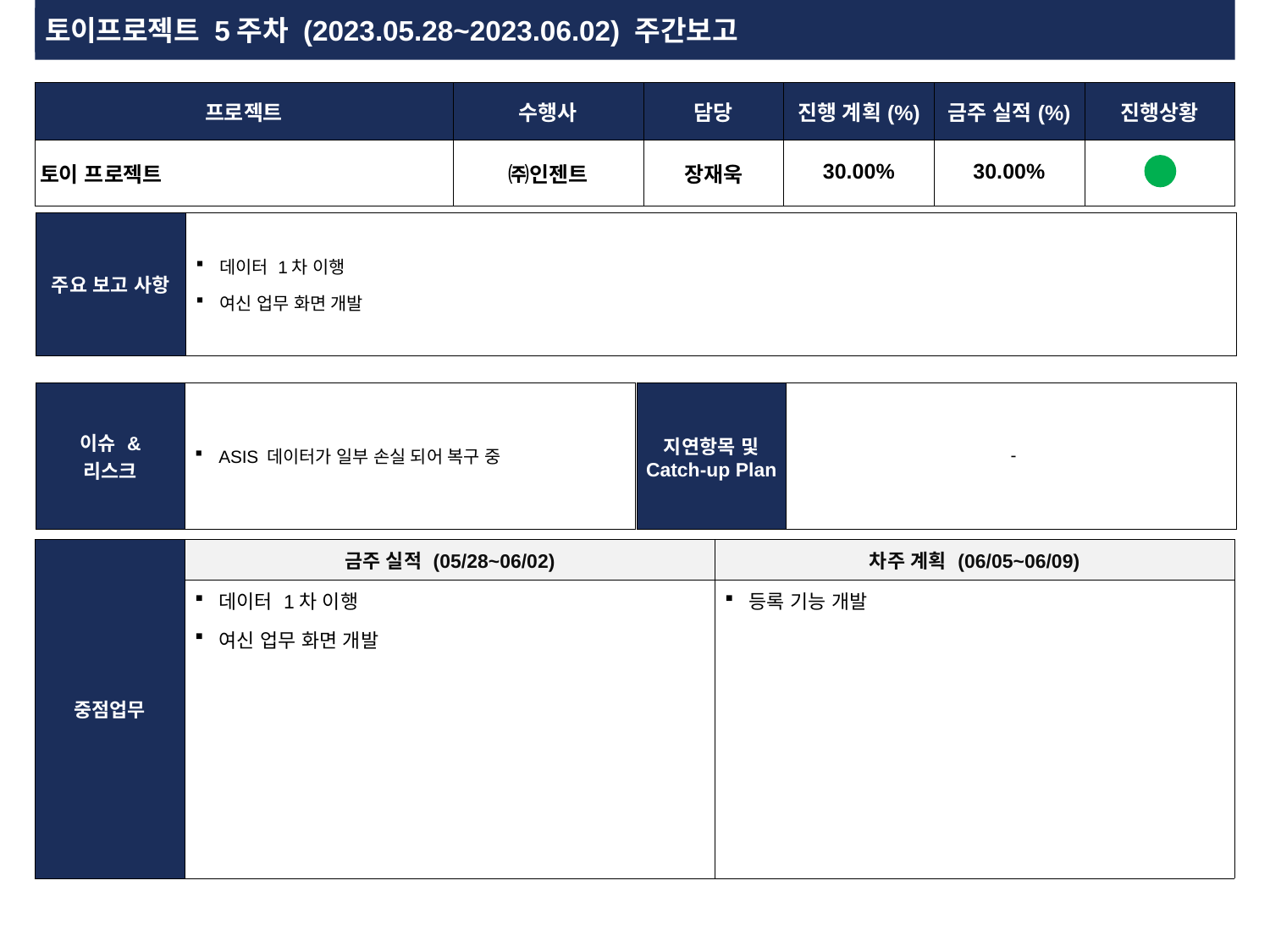

# 토이프로젝트 5주차 (2023.05.28~2023.06.02) 주간보고
| 프로젝트 | 수행사 | 담당 | 진행 계획(%) | 금주 실적(%) | 진행상황 |
| --- | --- | --- | --- | --- | --- |
| 토이 프로젝트 | ㈜인젠트 | 장재욱 | 30.00% | 30.00% |  |

| 주요 보고 사항 | 데이터 1차 이행 여신 업무 화면 개발 |
| --- | --- |
| 이슈 & 리스크 | ASIS 데이터가 일부 손실 되어 복구 중 |
| --- | --- |
| 지연항목 및 Catch-up Plan | - |
| --- | --- |
| 중점업무 | 금주 실적 (05/28~06/02) | 차주 계획 (06/05~06/09) |
| --- | --- | --- |
|  | 데이터 1차 이행 여신 업무 화면 개발 | 등록 기능 개발 |